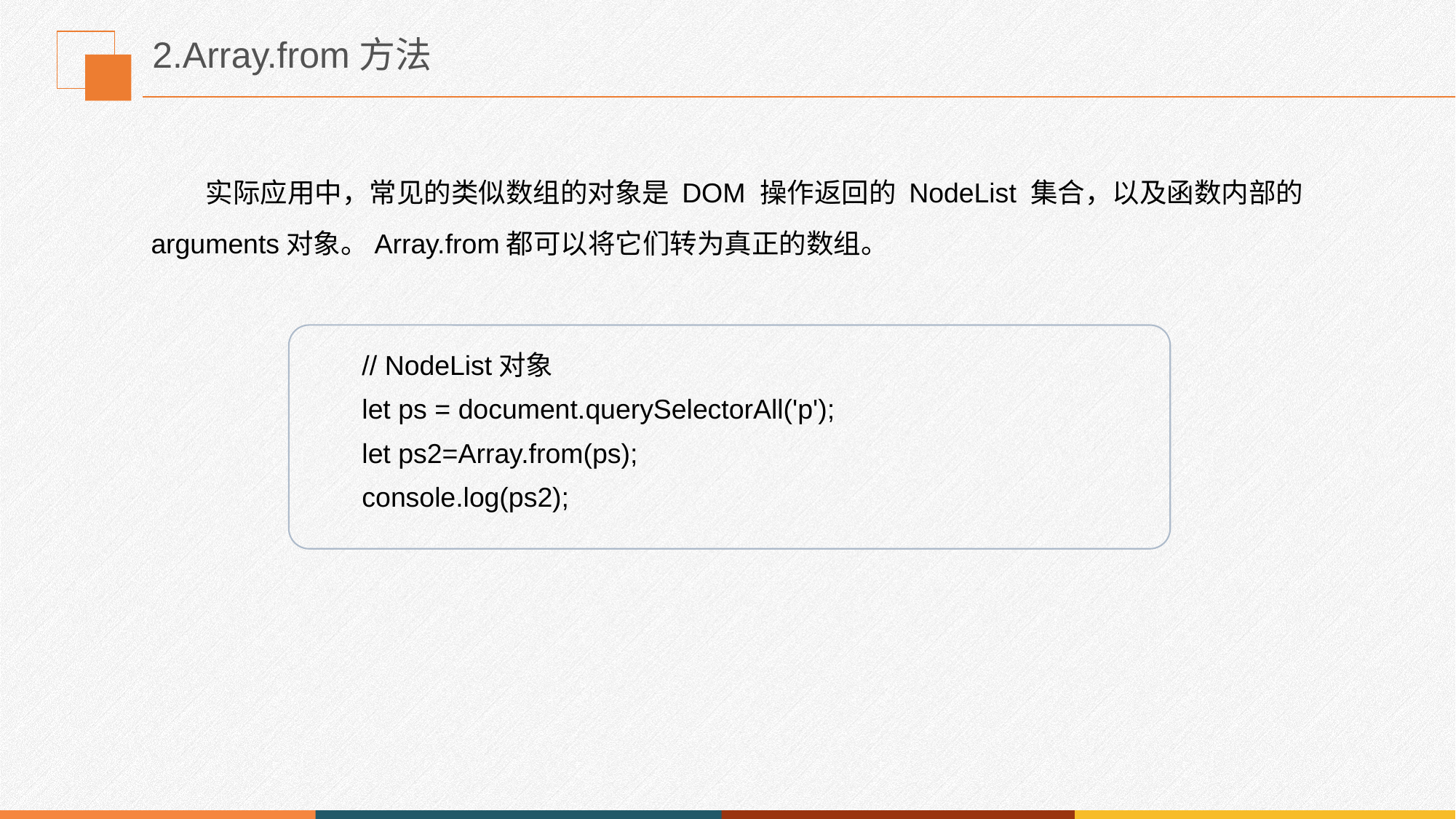

# 2.Array.from方法
实际应用中，常见的类似数组的对象是 DOM 操作返回的 NodeList 集合，以及函数内部的arguments对象。Array.from都可以将它们转为真正的数组。

// NodeList对象
let ps = document.querySelectorAll('p');
let ps2=Array.from(ps);
console.log(ps2);